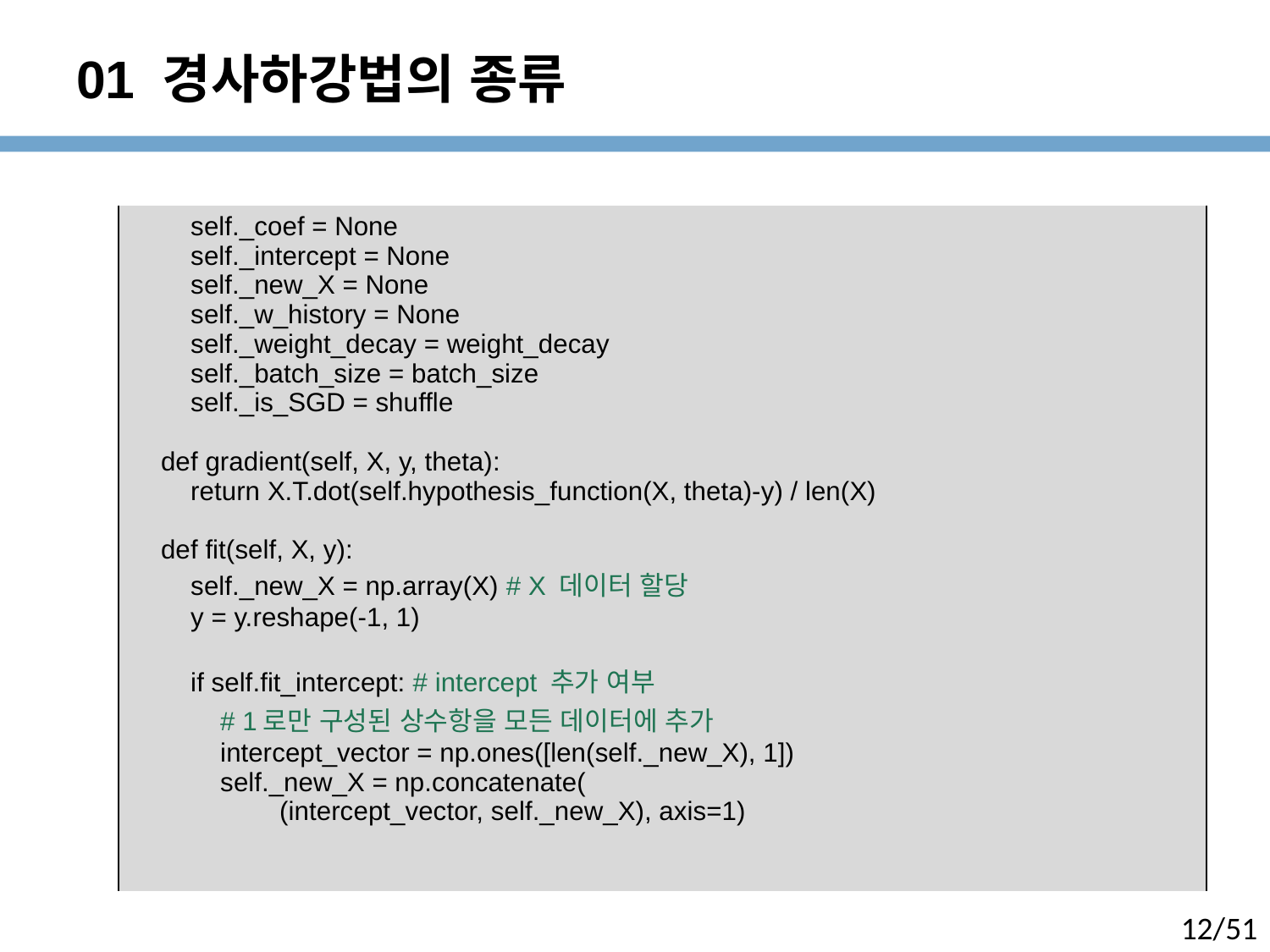

# 01 경사하강법의 종류
| self.\_coef = None self.\_intercept = None self.\_new\_X = None self.\_w\_history = None self.\_weight\_decay = weight\_decay self.\_batch\_size = batch\_size self.\_is\_SGD = shuffle def gradient(self, X, y, theta): return X.T.dot(self.hypothesis\_function(X, theta)-y) / len(X) def fit(self, X, y): self.\_new\_X = np.array(X) # X 데이터 할당 y = y.reshape(-1, 1) if self.fit\_intercept: # intercept 추가 여부 # 1로만 구성된 상수항을 모든 데이터에 추가 intercept\_vector = np.ones([len(self.\_new\_X), 1]) self.\_new\_X = np.concatenate( (intercept\_vector, self.\_new\_X), axis=1) |
| --- |
12/51